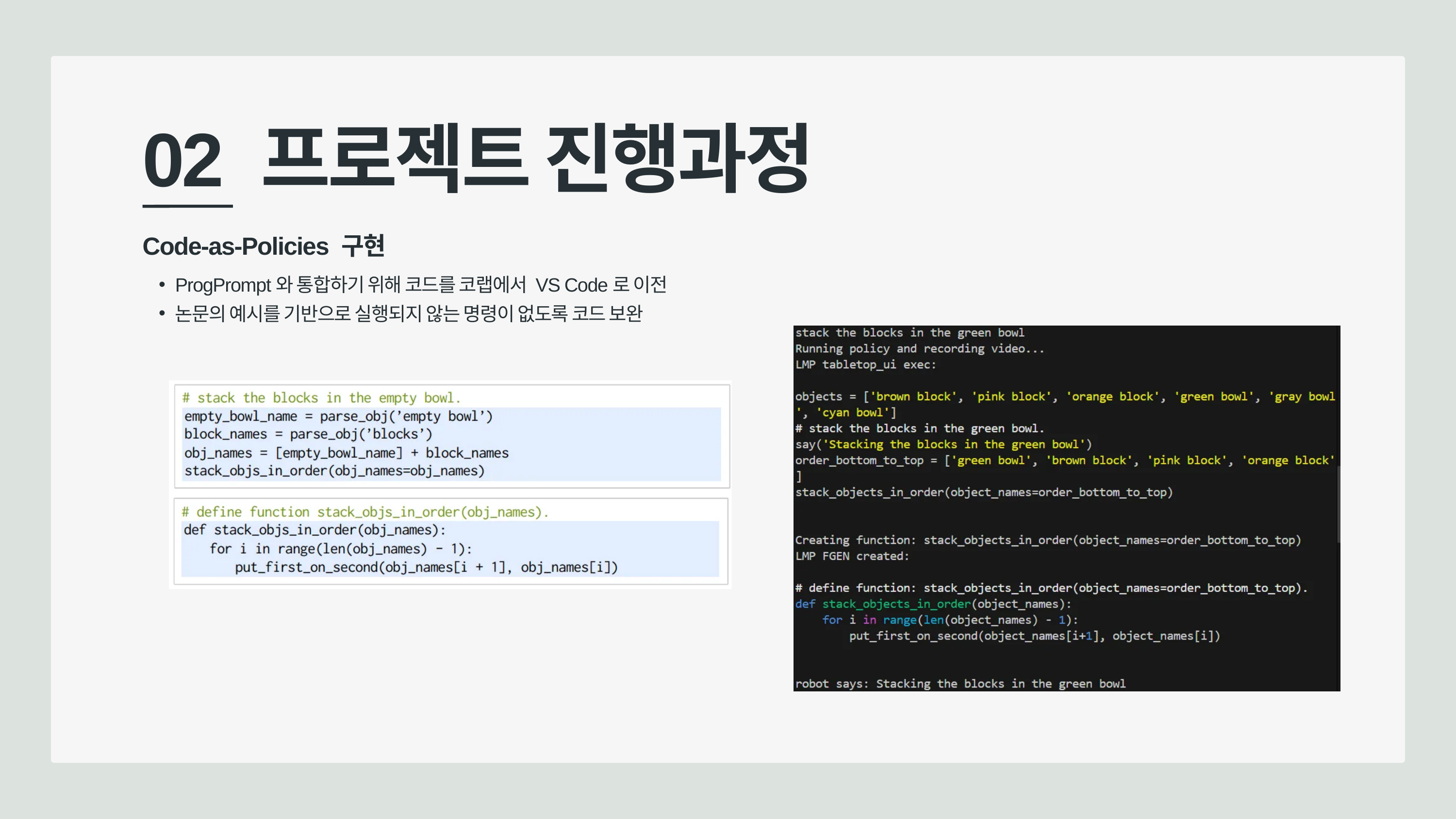

02 프로젝트 진행과정

Code-as-Policies 구현

ProgPrompt와 통합하기 위해 코드를 코랩에서 VS Code로 이전
논문의 예시를 기반으로 실행되지 않는 명령이 없도록 코드 보완